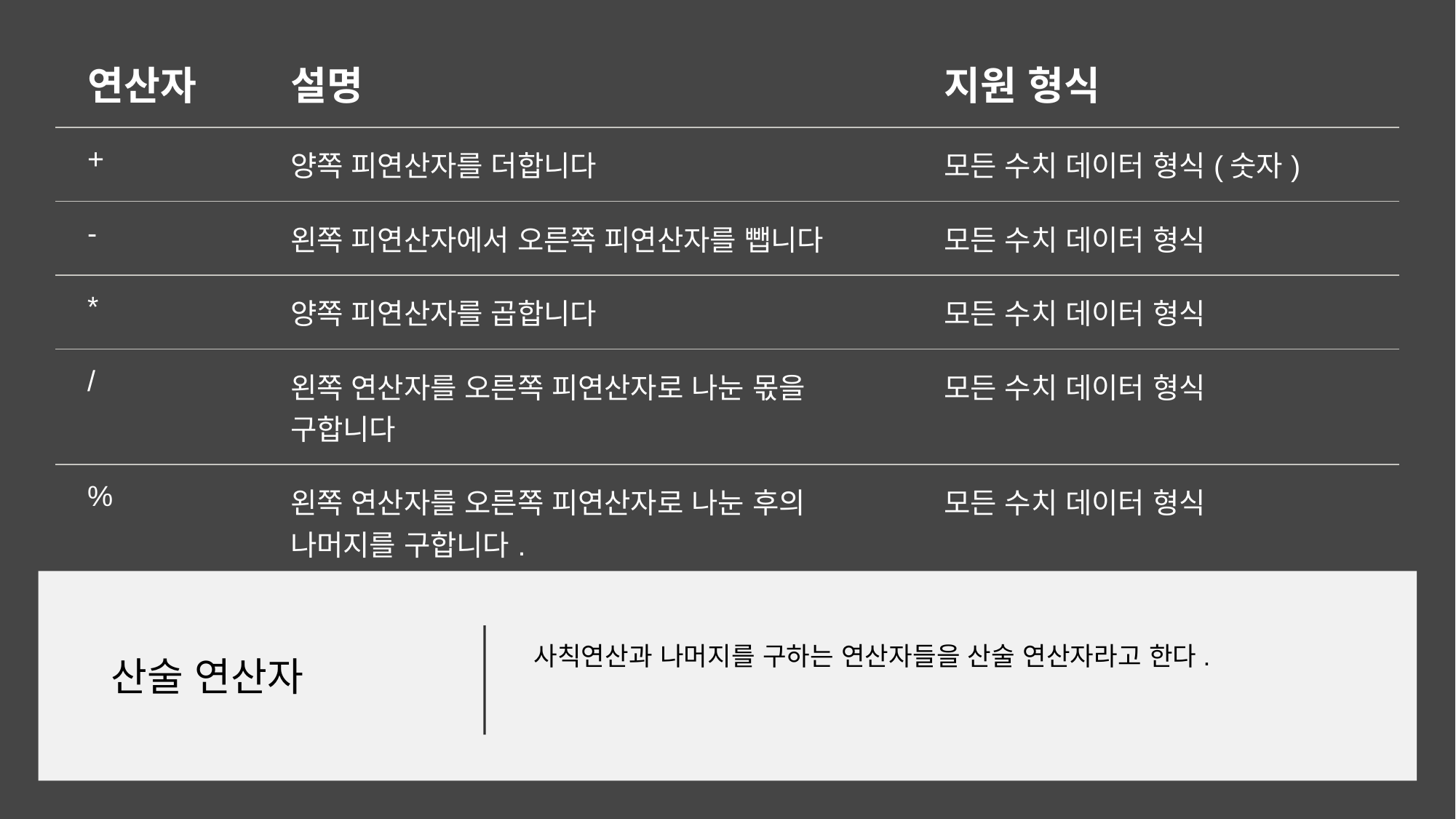

| 연산자 | 설명 | 지원 형식 |
| --- | --- | --- |
| + | 양쪽 피연산자를 더합니다 | 모든 수치 데이터 형식(숫자) |
| - | 왼쪽 피연산자에서 오른쪽 피연산자를 뺍니다 | 모든 수치 데이터 형식 |
| \* | 양쪽 피연산자를 곱합니다 | 모든 수치 데이터 형식 |
| / | 왼쪽 연산자를 오른쪽 피연산자로 나눈 몫을 구합니다 | 모든 수치 데이터 형식 |
| % | 왼쪽 연산자를 오른쪽 피연산자로 나눈 후의 나머지를 구합니다. | 모든 수치 데이터 형식 |

# 산술 연산자
사칙연산과 나머지를 구하는 연산자들을 산술 연산자라고 한다.